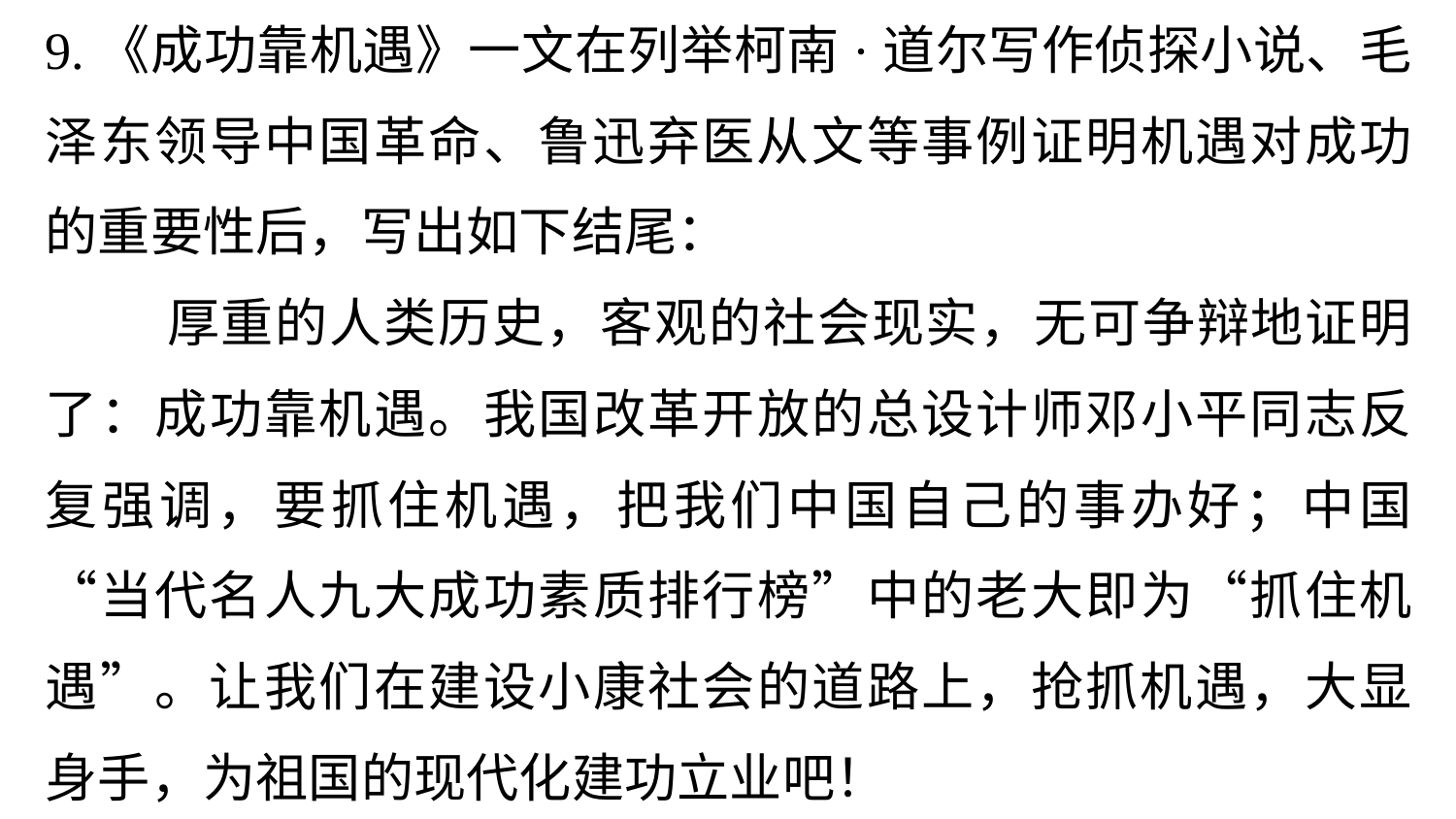

9.《成功靠机遇》一文在列举柯南·道尔写作侦探小说、毛泽东领导中国革命、鲁迅弃医从文等事例证明机遇对成功的重要性后，写出如下结尾：
        厚重的人类历史，客观的社会现实，无可争辩地证明了：成功靠机遇。我国改革开放的总设计师邓小平同志反复强调，要抓住机遇，把我们中国自己的事办好；中国“当代名人九大成功素质排行榜”中的老大即为“抓住机遇”。让我们在建设小康社会的道路上，抢抓机遇，大显身手，为祖国的现代化建功立业吧！